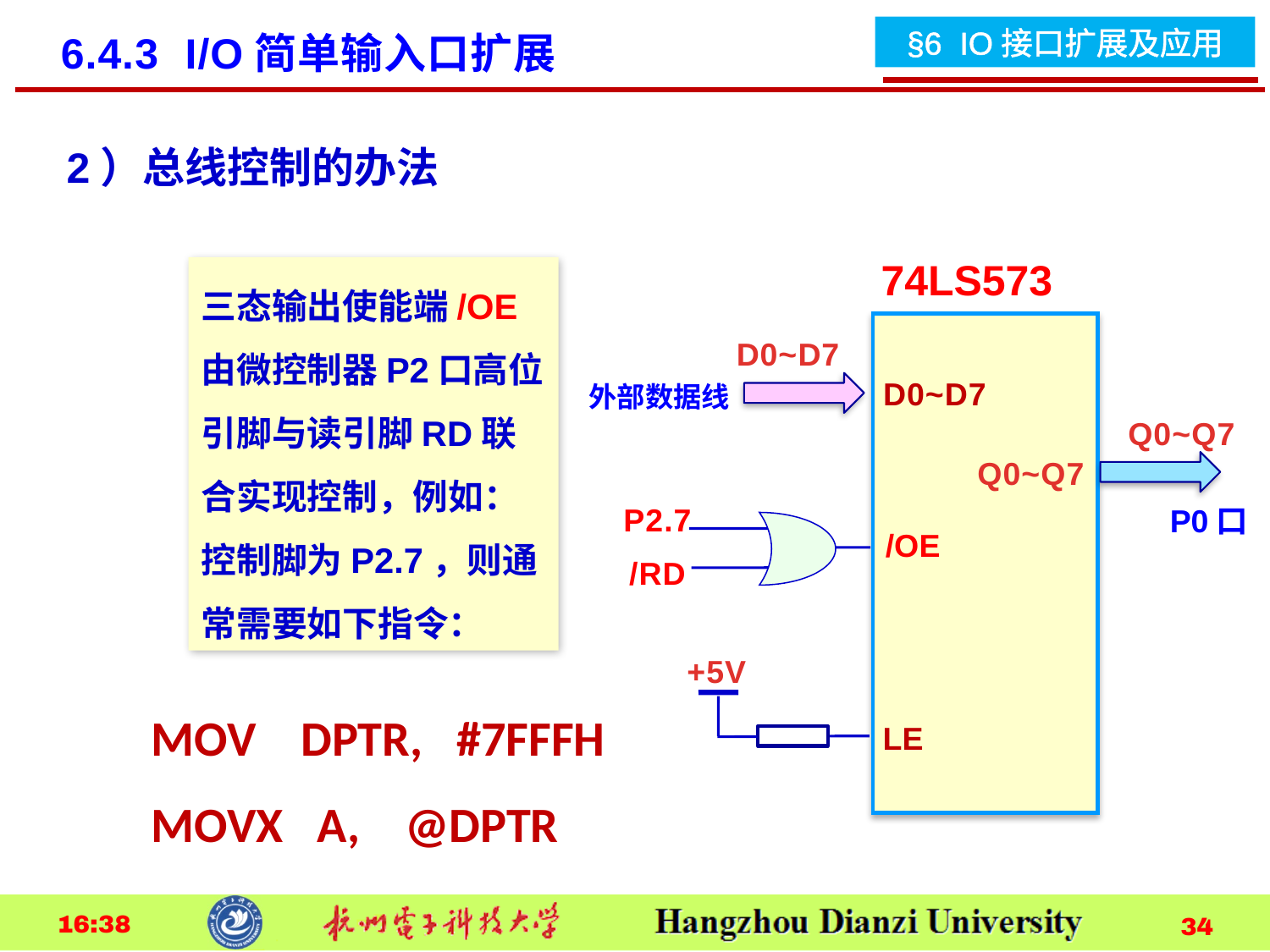

6.4.3  I/O简单输入口扩展
2）总线控制的办法
74LS573
三态输出使能端/OE由微控制器P2口高位引脚与读引脚RD联合实现控制，例如：控制脚为P2.7，则通常需要如下指令：

D0~D7
外部数据线

D0~D7
Q0~Q7

Q0~Q7
P0口
P2.7

/OE

/RD

+5V
MOV    DPTR,   #7FFFH
MOVX   A,    @DPTR

LE